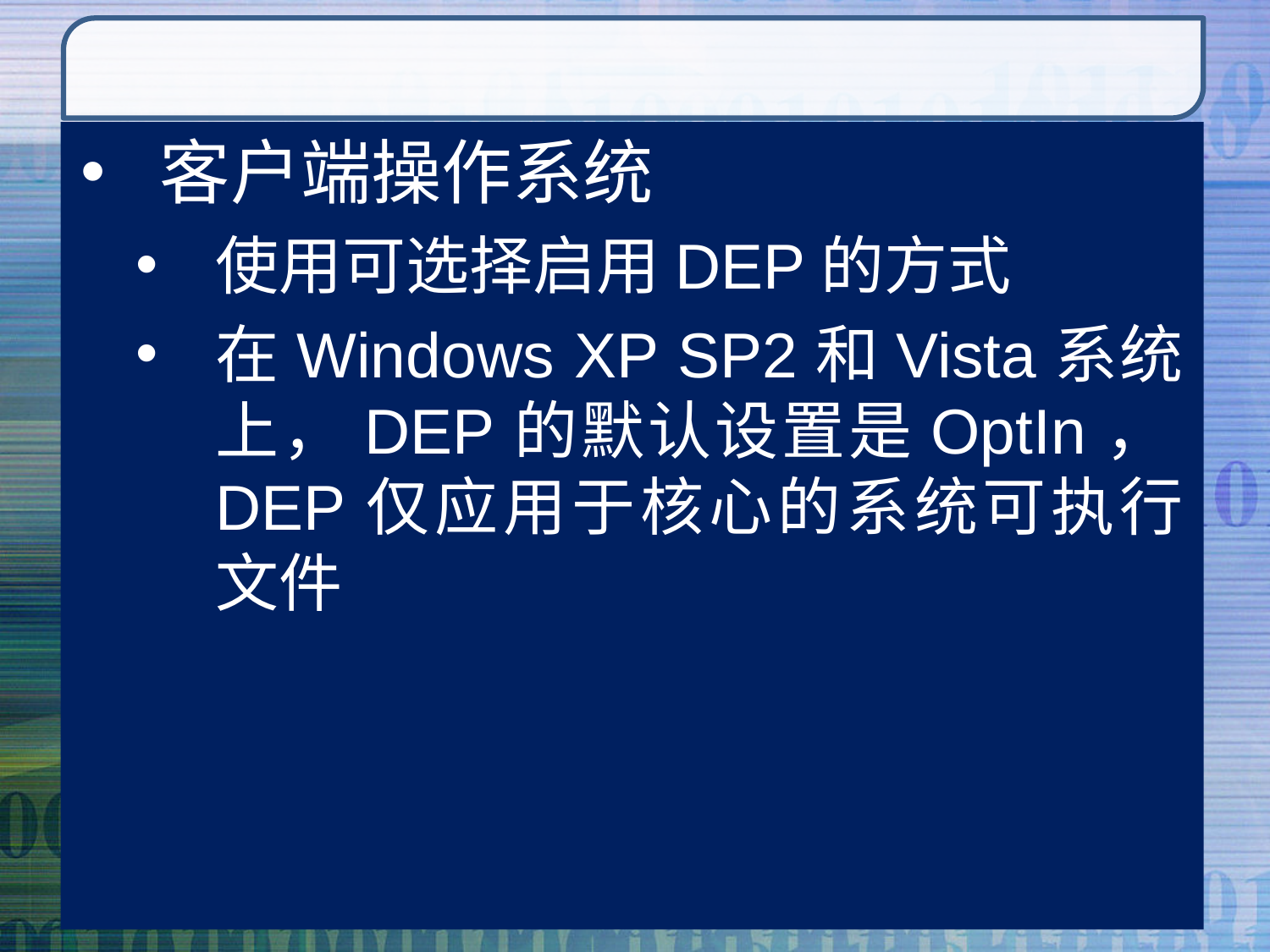

#
客户端操作系统
使用可选择启用DEP的方式
在Windows XP SP2和Vista系统上，DEP的默认设置是OptIn，DEP仅应用于核心的系统可执行文件